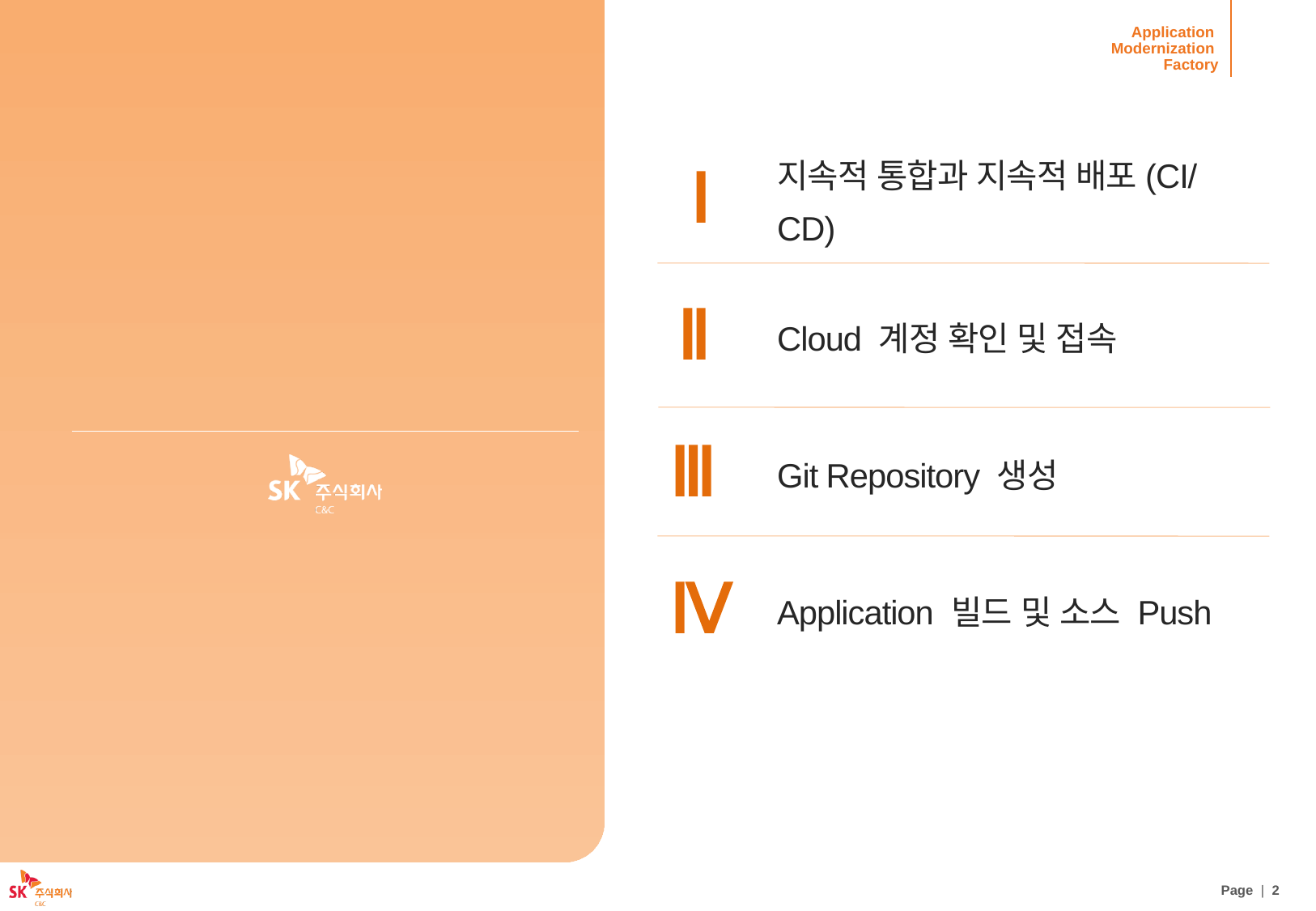

지속적 통합과 지속적 배포(CI/CD)
Ⅰ
Ⅱ
Cloud 계정 확인 및 접속
Ⅲ
Git Repository 생성
Ⅳ
Application 빌드 및 소스 Push